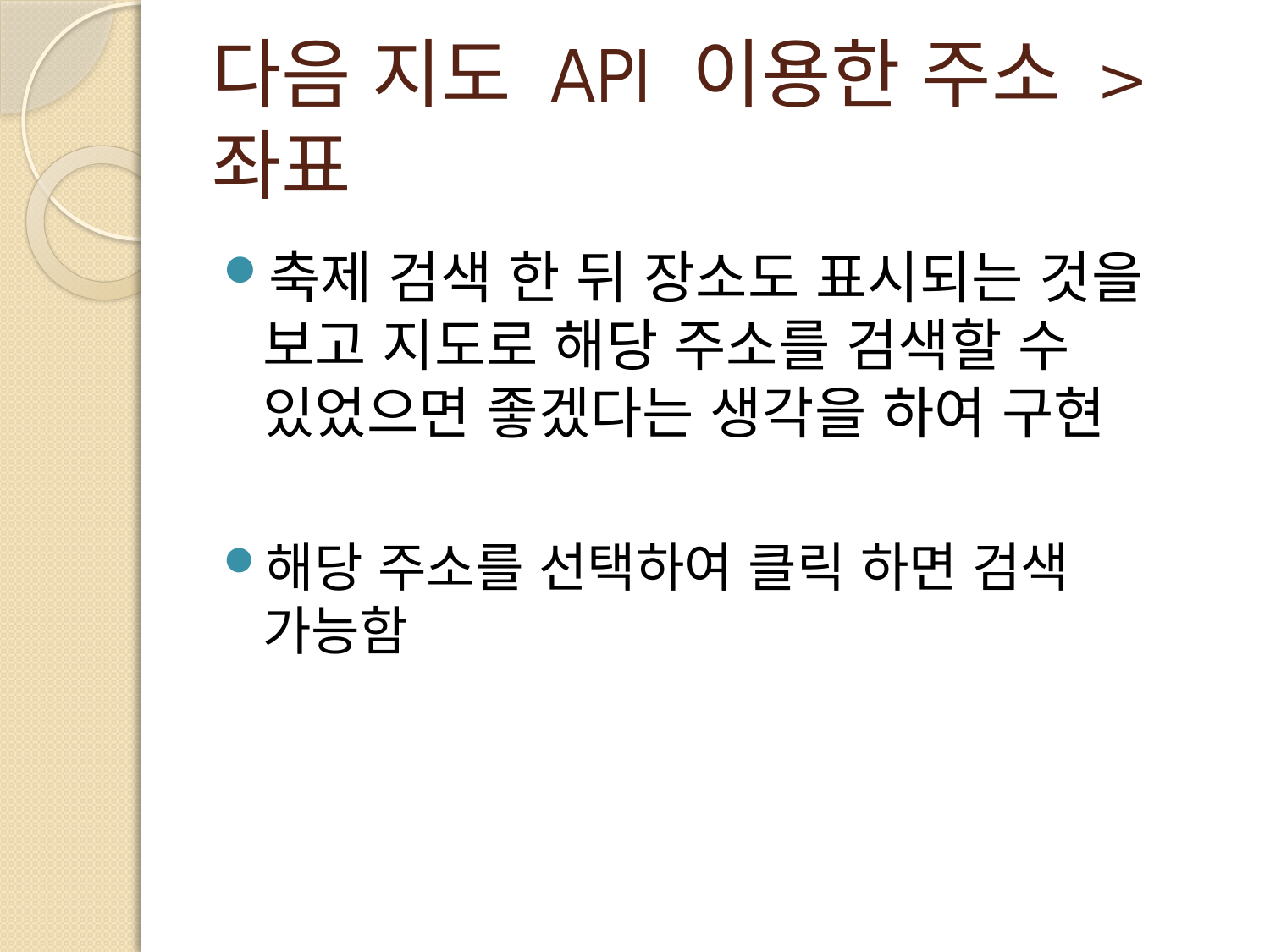

# 다음 지도 API 이용한 주소 > 좌표
축제 검색 한 뒤 장소도 표시되는 것을 보고 지도로 해당 주소를 검색할 수 있었으면 좋겠다는 생각을 하여 구현

해당 주소를 선택하여 클릭 하면 검색 가능함